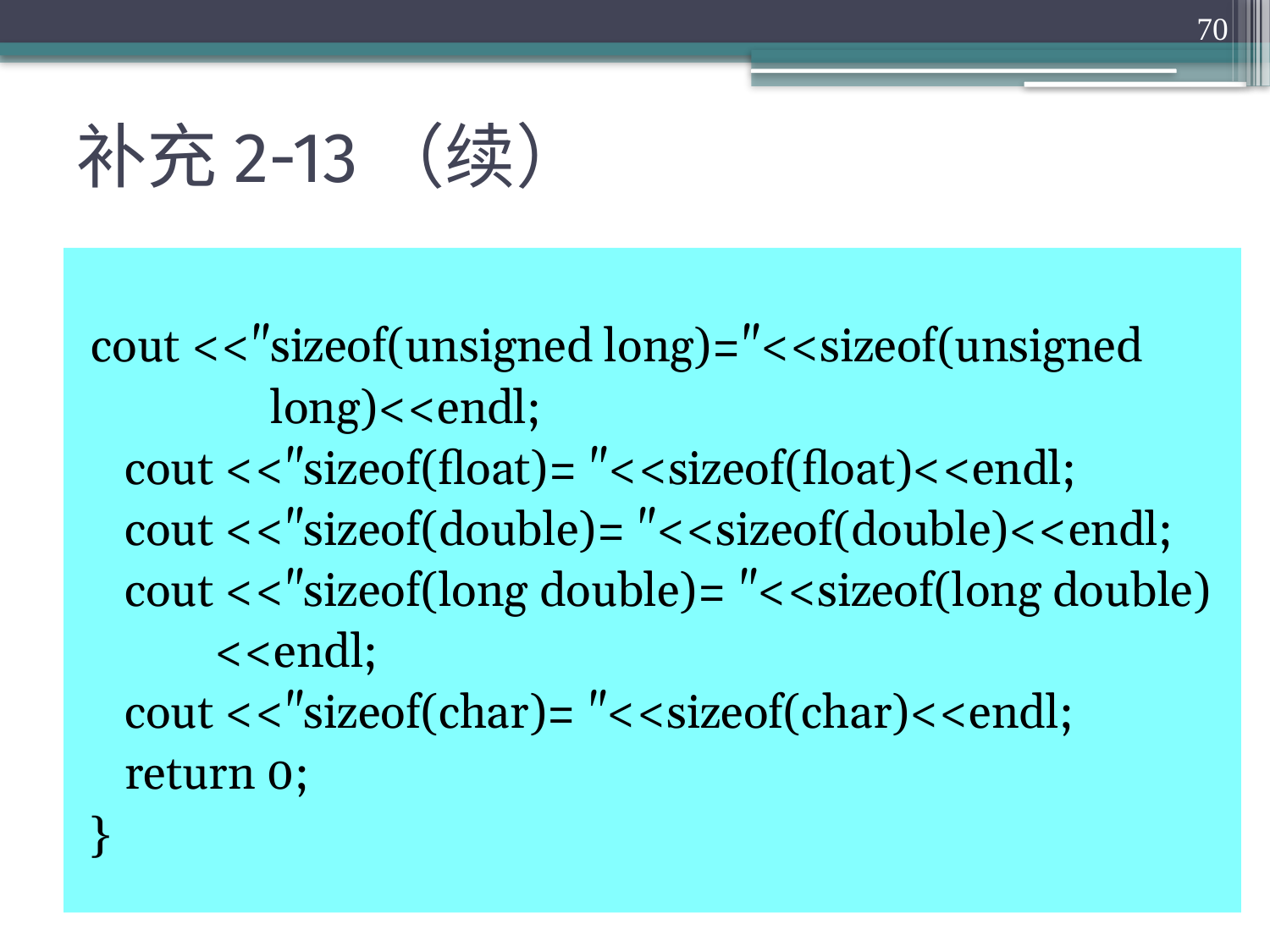

70
# 补充2-13（续）

cout <<"sizeof(unsigned long)="<<sizeof(unsigned
                long)<<endl;
   cout <<"sizeof(float)= "<<sizeof(float)<<endl;
   cout <<"sizeof(double)= "<<sizeof(double)<<endl;
   cout <<"sizeof(long double)= "<<sizeof(long double)
           <<endl;
   cout <<"sizeof(char)= "<<sizeof(char)<<endl;
   return 0;
}